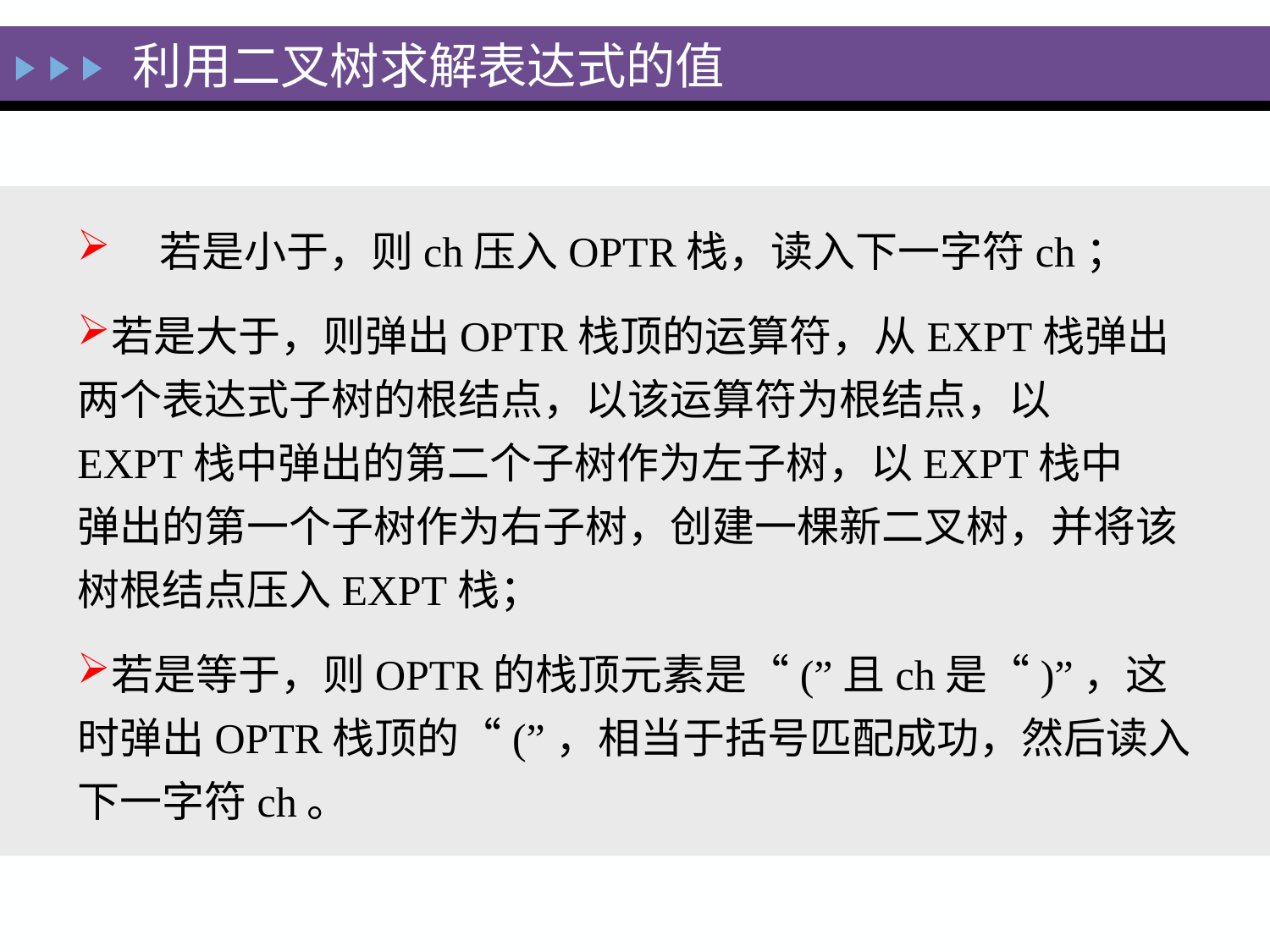

利用二叉树求解表达式的值

    若是小于，则ch压入OPTR栈，读入下一字符ch；
若是大于，则弹出OPTR栈顶的运算符，从EXPT栈弹出两个表达式子树的根结点，以该运算符为根结点，以
EXPT栈中弹出的第二个子树作为左子树，以EXPT栈中
弹出的第一个子树作为右子树，创建一棵新二叉树，并将该树根结点压入EXPT栈；
若是等于，则OPTR的栈顶元素是“(”且ch是“)”，这时弹出OPTR栈顶的“(”，相当于括号匹配成功，然后读入下一字符ch。